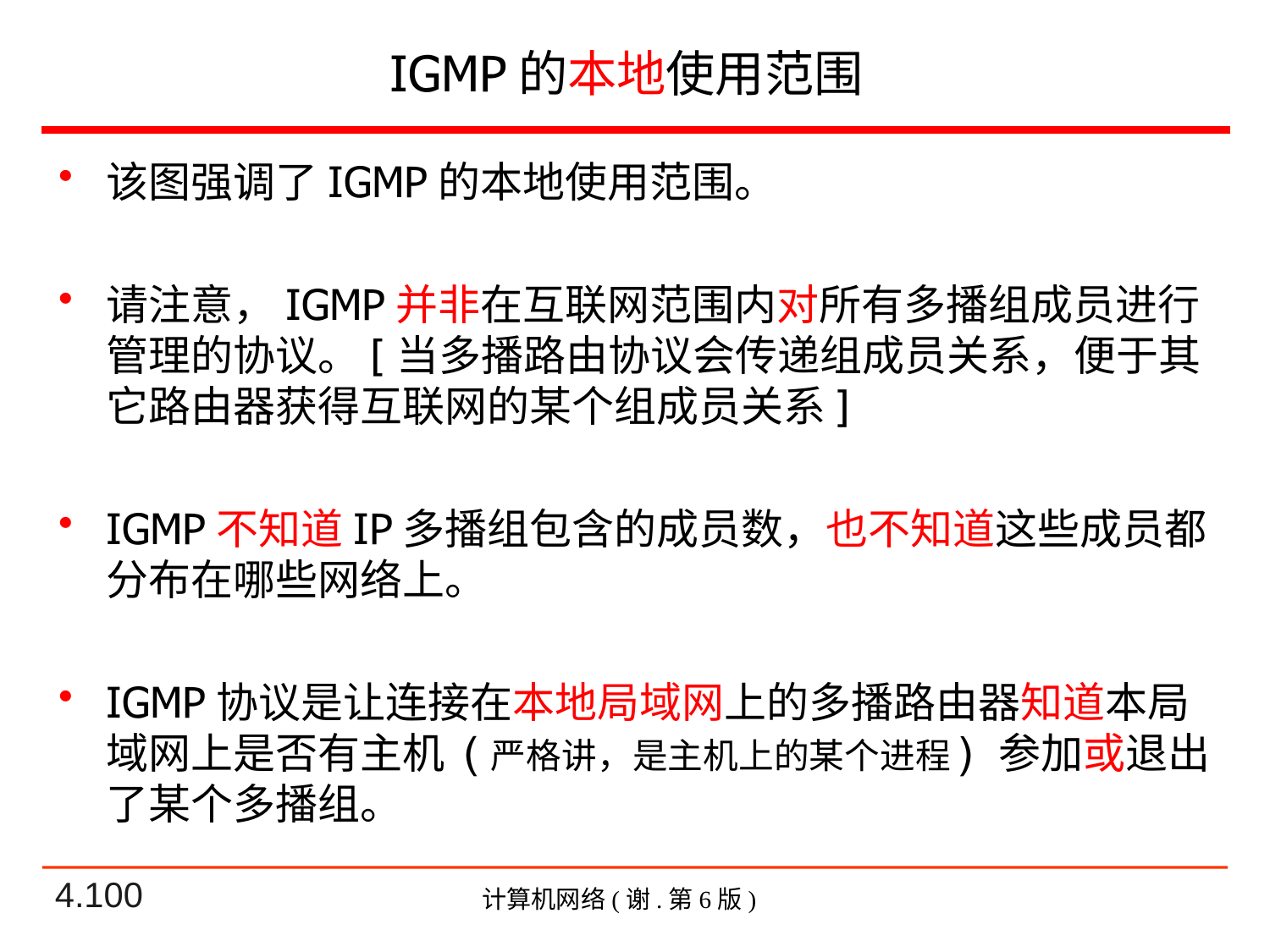

# IGMP的本地使用范围
该图强调了IGMP的本地使用范围。

请注意，IGMP并非在互联网范围内对所有多播组成员进行管理的协议。[当多播路由协议会传递组成员关系，便于其它路由器获得互联网的某个组成员关系]

IGMP不知道IP多播组包含的成员数，也不知道这些成员都分布在哪些网络上。

IGMP协议是让连接在本地局域网上的多播路由器知道本局域网上是否有主机 (严格讲，是主机上的某个进程) 参加或退出了某个多播组。